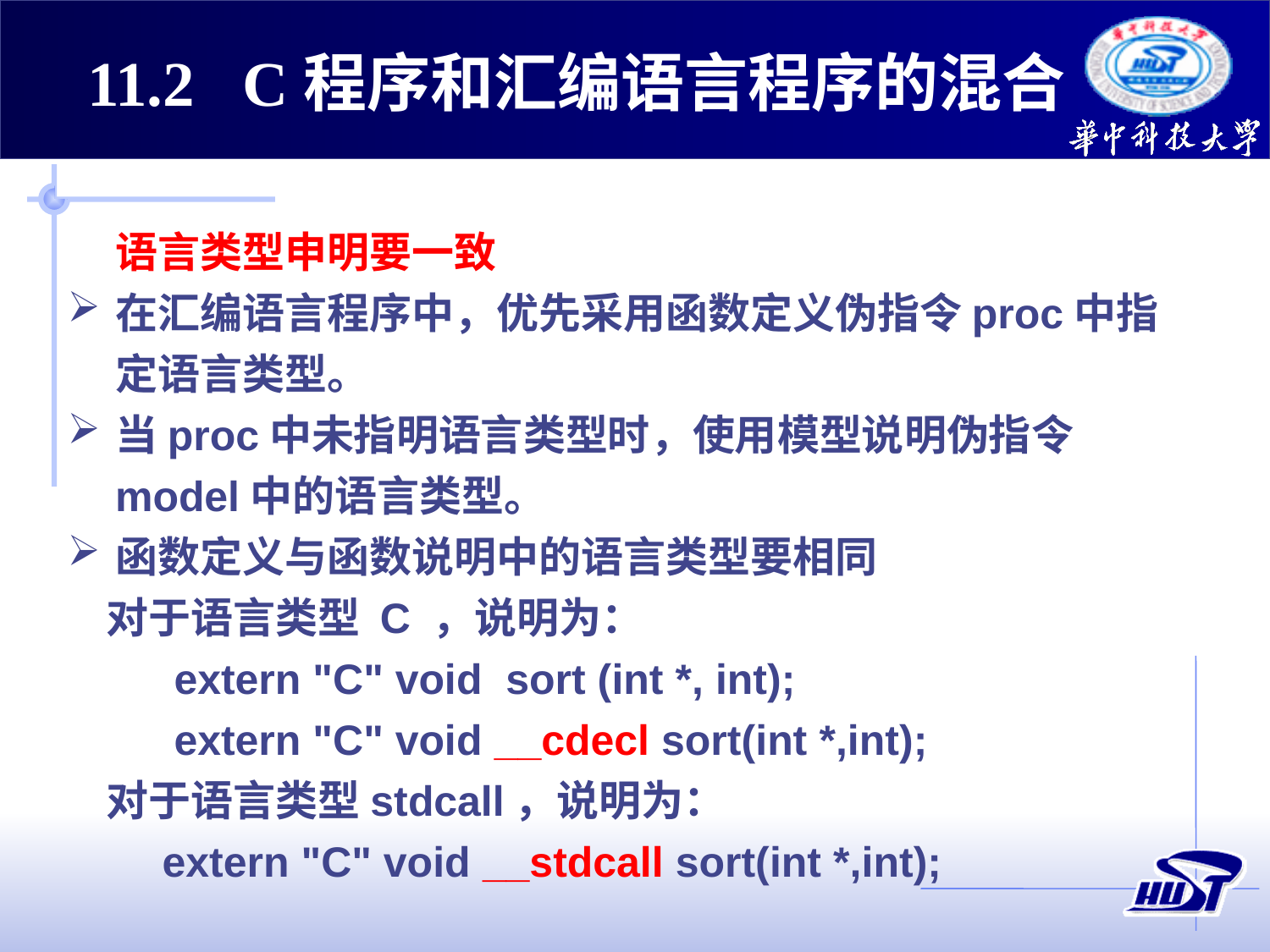

11.2   C程序和汇编语言程序的混合
    语言类型申明要一致
在汇编语言程序中，优先采用函数定义伪指令proc中指定语言类型。
当proc中未指明语言类型时，使用模型说明伪指令model中的语言类型。
函数定义与函数说明中的语言类型要相同
   对于语言类型 C ，说明为：
         extern "C" void  sort (int *, int);
         extern "C" void __cdecl sort(int *,int);
   对于语言类型stdcall，说明为：
        extern "C" void __stdcall sort(int *,int);